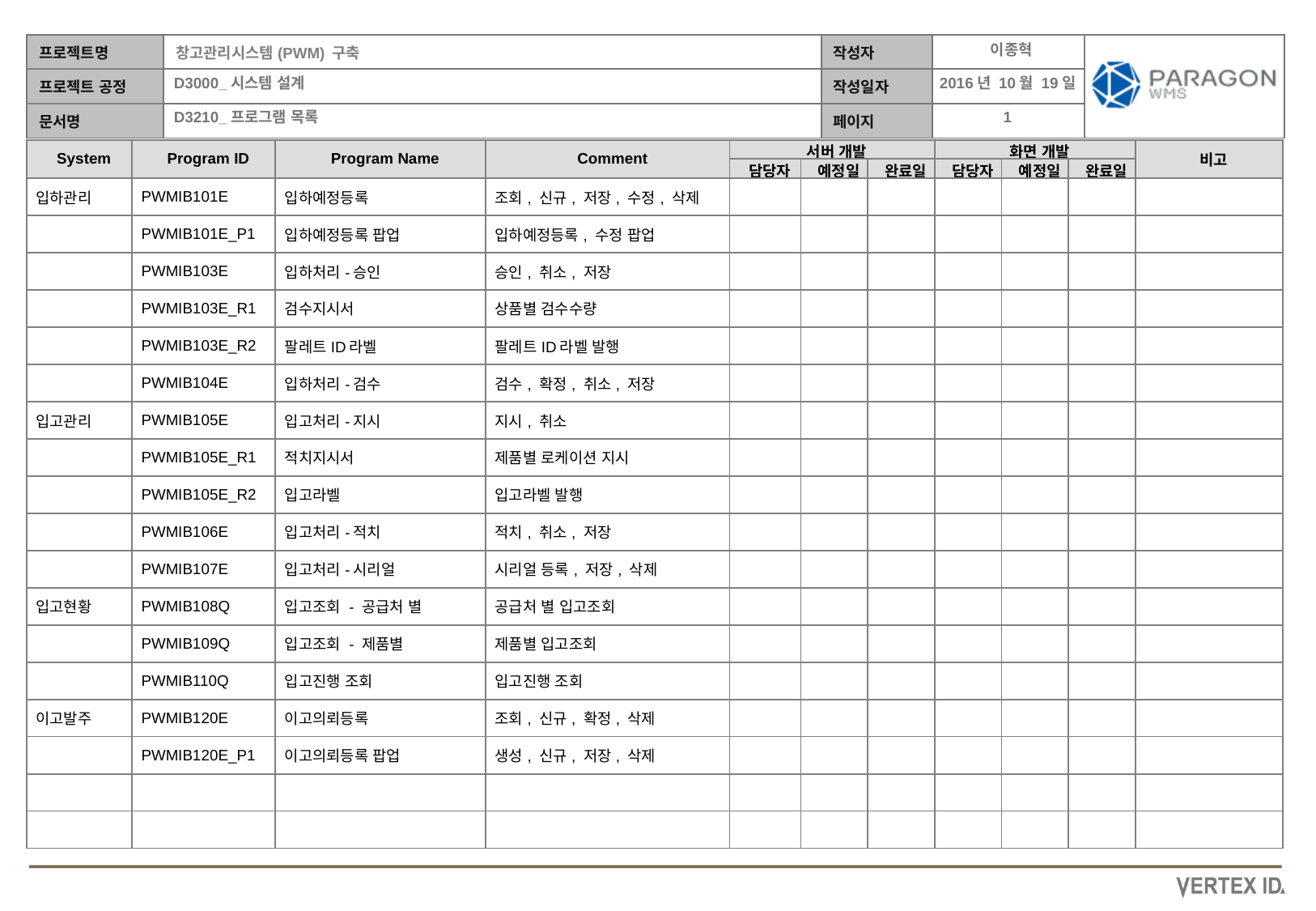

이종혁
2016년 10월 19일
| System | Program ID | Program Name | Comment | 서버 개발 |  |  | 화면 개발 |  |  | 비고 |
| --- | --- | --- | --- | --- | --- | --- | --- | --- | --- | --- |
|  |  |  |  | 담당자 | 예정일 | 완료일 | 담당자 | 예정일 | 완료일 |  |
| 입하관리 | PWMIB101E | 입하예정등록 | 조회, 신규, 저장, 수정, 삭제 |  |  |  |  |  |  |  |
|  | PWMIB101E\_P1 | 입하예정등록 팝업 | 입하예정등록, 수정 팝업 |  |  |  |  |  |  |  |
|  | PWMIB103E | 입하처리-승인 | 승인, 취소, 저장 |  |  |  |  |  |  |  |
|  | PWMIB103E\_R1 | 검수지시서 | 상품별 검수수량 |  |  |  |  |  |  |  |
|  | PWMIB103E\_R2 | 팔레트ID라벨 | 팔레트ID라벨 발행 |  |  |  |  |  |  |  |
|  | PWMIB104E | 입하처리-검수 | 검수, 확정, 취소, 저장 |  |  |  |  |  |  |  |
| 입고관리 | PWMIB105E | 입고처리-지시 | 지시, 취소 |  |  |  |  |  |  |  |
|  | PWMIB105E\_R1 | 적치지시서 | 제품별 로케이션 지시 |  |  |  |  |  |  |  |
|  | PWMIB105E\_R2 | 입고라벨 | 입고라벨 발행 |  |  |  |  |  |  |  |
|  | PWMIB106E | 입고처리-적치 | 적치, 취소, 저장 |  |  |  |  |  |  |  |
|  | PWMIB107E | 입고처리-시리얼 | 시리얼 등록, 저장, 삭제 |  |  |  |  |  |  |  |
| 입고현황 | PWMIB108Q | 입고조회 - 공급처 별 | 공급처 별 입고조회 |  |  |  |  |  |  |  |
|  | PWMIB109Q | 입고조회 - 제품별 | 제품별 입고조회 |  |  |  |  |  |  |  |
|  | PWMIB110Q | 입고진행 조회 | 입고진행 조회 |  |  |  |  |  |  |  |
| 이고발주 | PWMIB120E | 이고의뢰등록 | 조회, 신규, 확정, 삭제 |  |  |  |  |  |  |  |
|  | PWMIB120E\_P1 | 이고의뢰등록 팝업 | 생성, 신규, 저장, 삭제 |  |  |  |  |  |  |  |
|  |  |  |  |  |  |  |  |  |  |  |
|  |  |  |  |  |  |  |  |  |  |  |